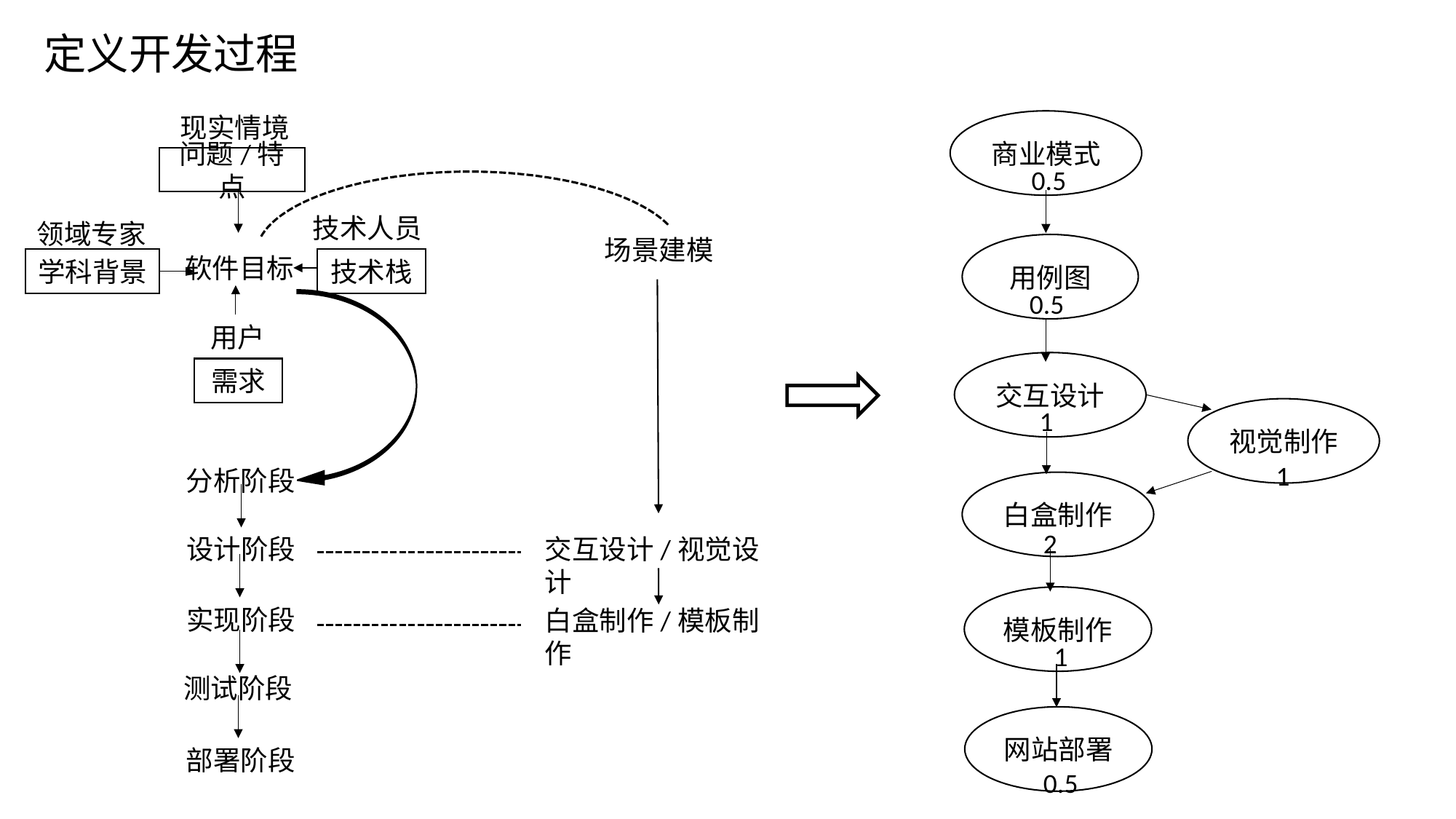

定义开发过程
现实情境
问题/特点
技术人员
技术栈
领域专家
学科背景
软件目标
用户
需求
商业模式
用例图
交互设计
白盒制作
模板制作
网站部署
视觉制作
0.5

场景建模
0.5

1
1
分析阶段
设计阶段
实现阶段
测试阶段
部署阶段
2
交互设计/视觉设计
白盒制作/模板制作
1
0.5